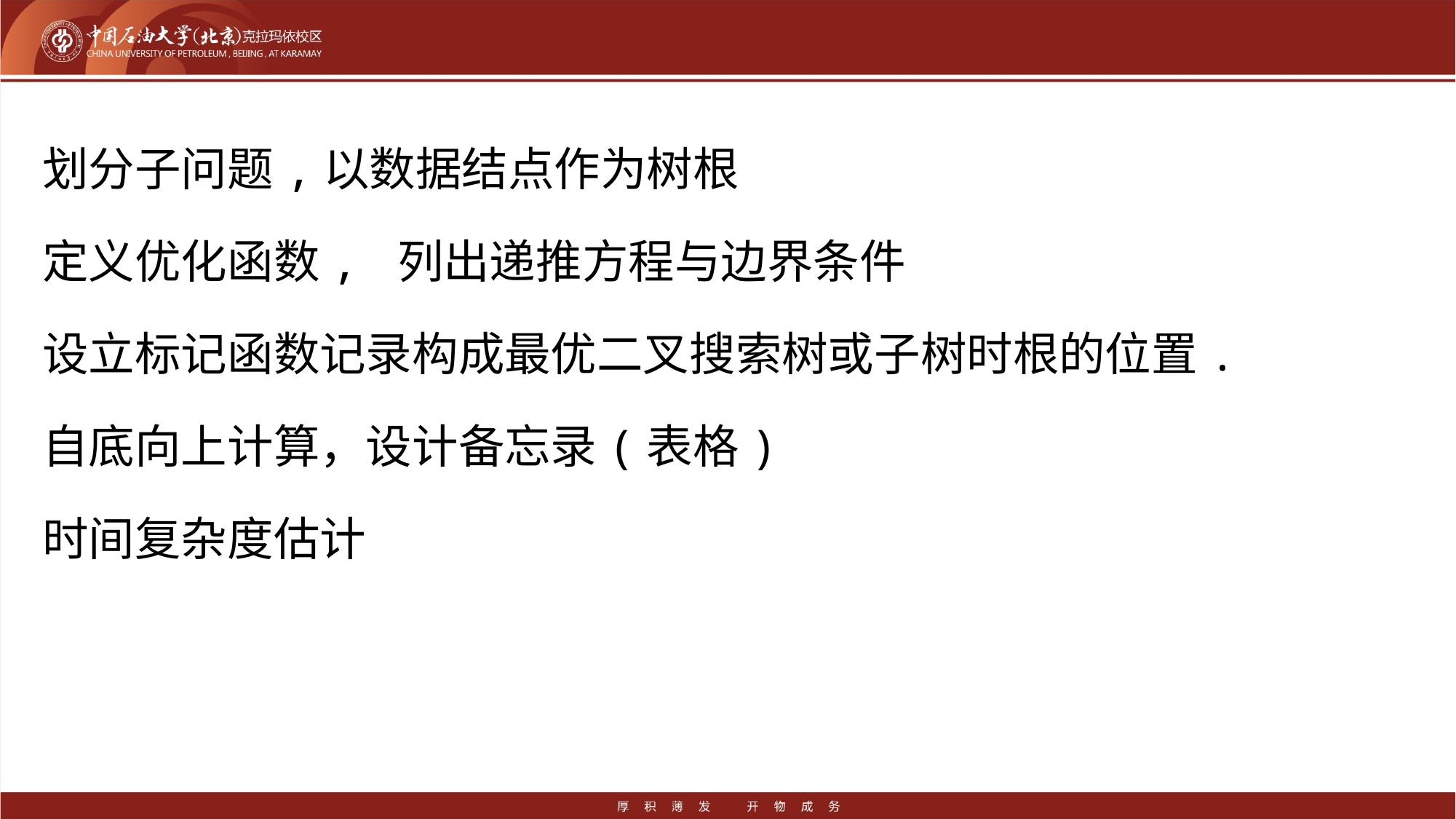

#
划分子问题,以数据结点作为树根
定义优化函数, 列出递推方程与边界条件
设立标记函数记录构成最优二叉搜索树或子树时根的位置.
自底向上计算，设计备忘录(表格)
时间复杂度估计